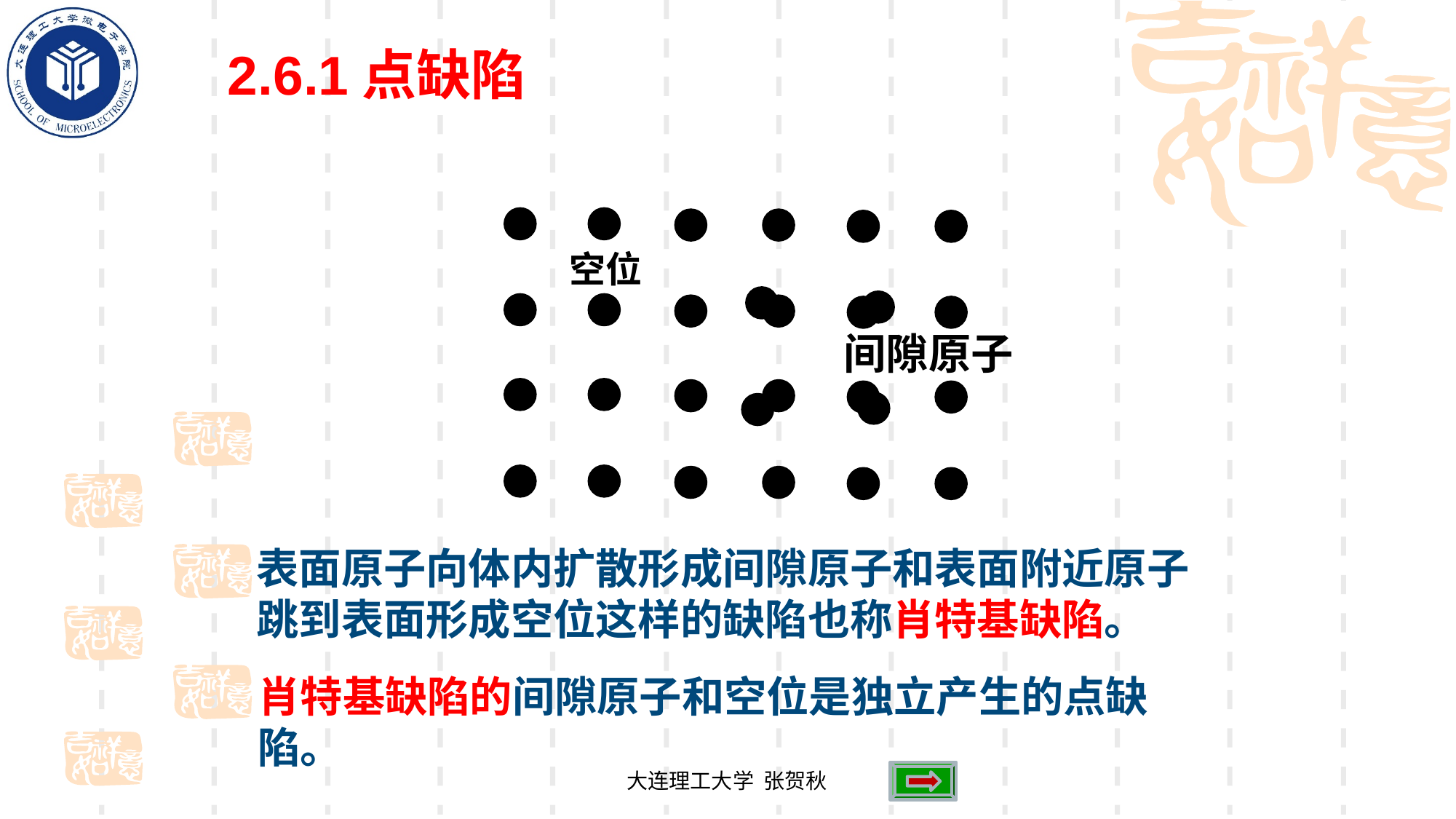

2.6.1点缺陷

空位

间隙原子

表面原子向体内扩散形成间隙原子和表面附近原子跳到表面形成空位这样的缺陷也称肖特基缺陷。
肖特基缺陷的间隙原子和空位是独立产生的点缺陷。

大连理工大学  张贺秋